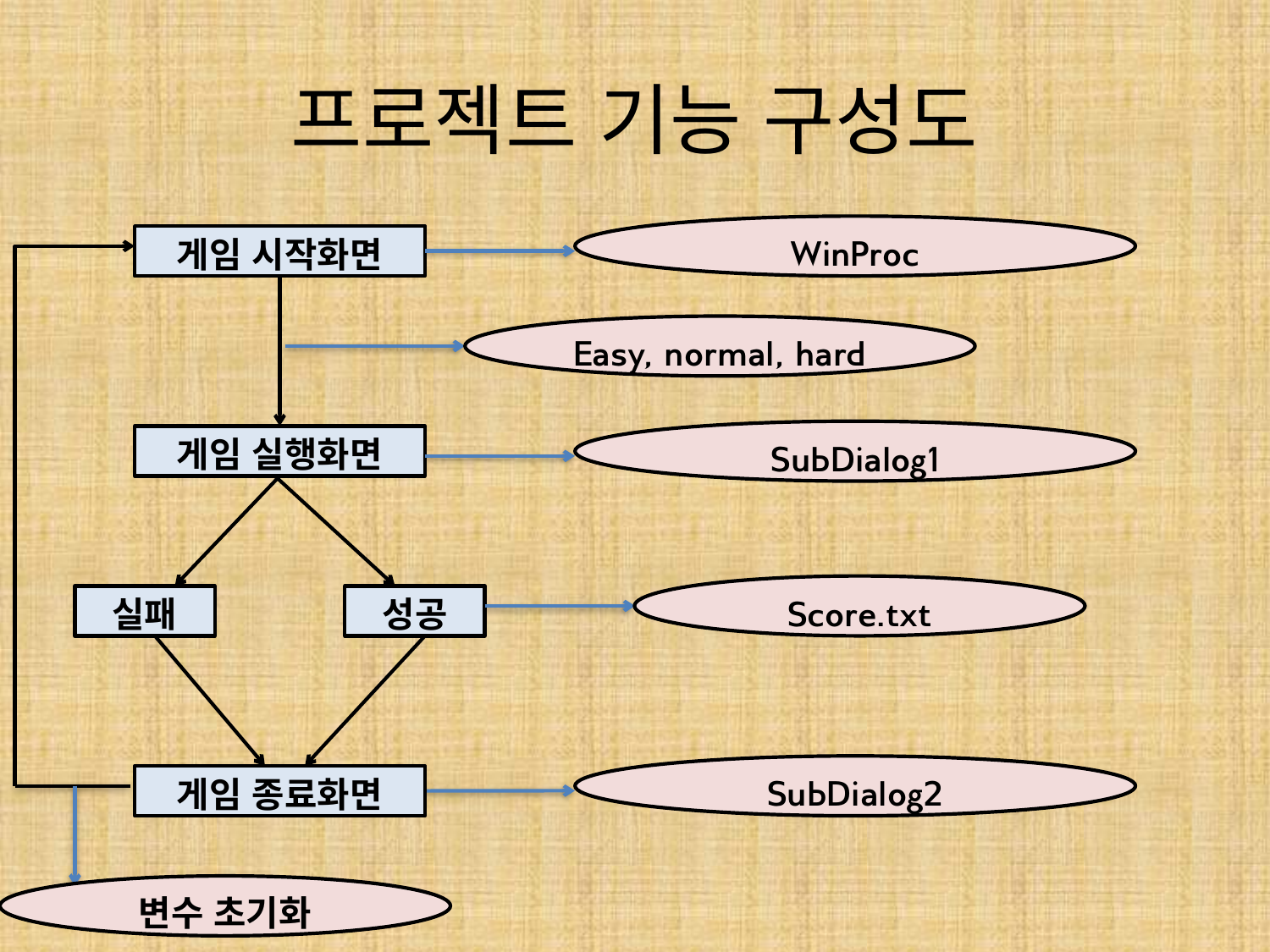

# 프로젝트 기능 구성도
WinProc
게임 시작화면
Easy, normal, hard
SubDialog1
게임 실행화면
Score.txt
실패
성공
SubDialog2
게임 종료화면
변수 초기화